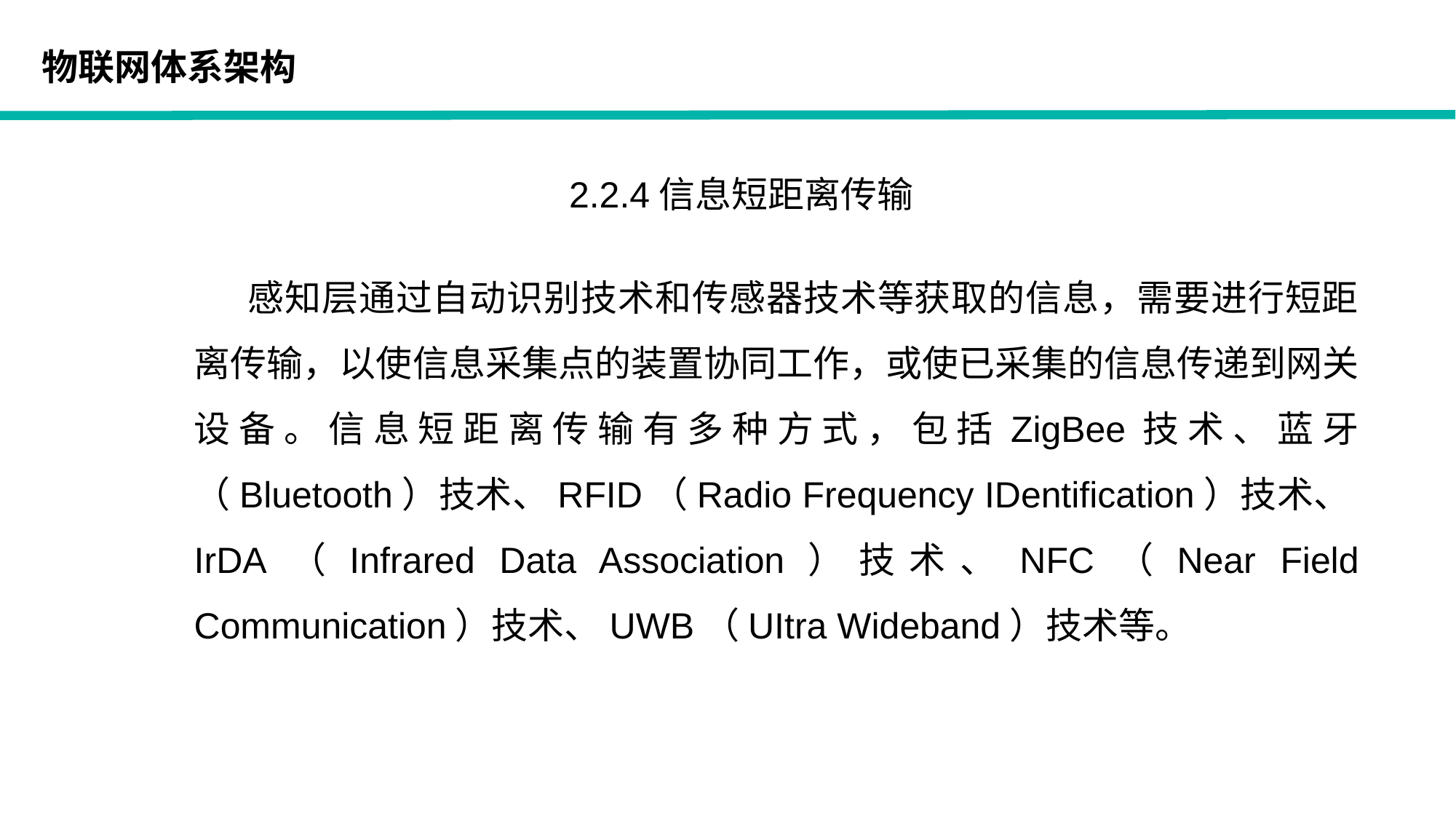

2.2.4信息短距离传输
感知层通过自动识别技术和传感器技术等获取的信息，需要进行短距离传输，以使信息采集点的装置协同工作，或使已采集的信息传递到网关设备。信息短距离传输有多种方式，包括ZigBee技术、蓝牙（Bluetooth）技术、RFID（Radio Frequency IDentification）技术、IrDA（Infrared Data Association）技术、NFC（Near Field Communication）技术、UWB（UItra Wideband）技术等。